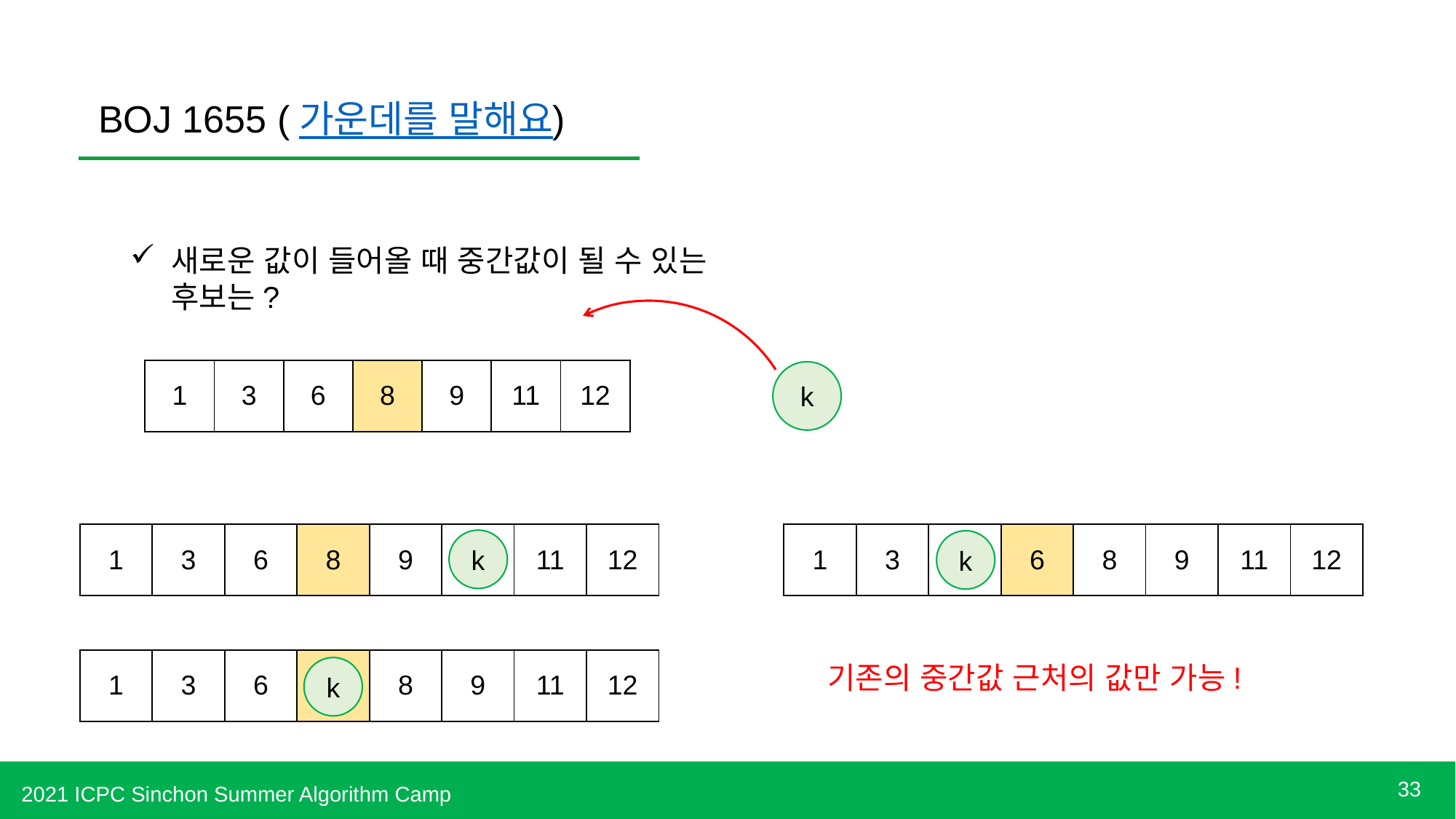

BOJ 1655 (가운데를 말해요)
새로운 값이 들어올 때 중간값이 될 수 있는 후보는?

| 1 | 3 | 6 | 8 | 9 | 11 | 12 |
| --- | --- | --- | --- | --- | --- | --- |
k
| 1 | 3 | 6 | 8 | 9 |  | 11 | 12 |
| --- | --- | --- | --- | --- | --- | --- | --- |
| 1 | 3 |  | 6 | 8 | 9 | 11 | 12 |
| --- | --- | --- | --- | --- | --- | --- | --- |
k
k
| 1 | 3 | 6 |  | 8 | 9 | 11 | 12 |
| --- | --- | --- | --- | --- | --- | --- | --- |
기존의 중간값 근처의 값만 가능!
k

33
2021 ICPC Sinchon Summer Algorithm Camp